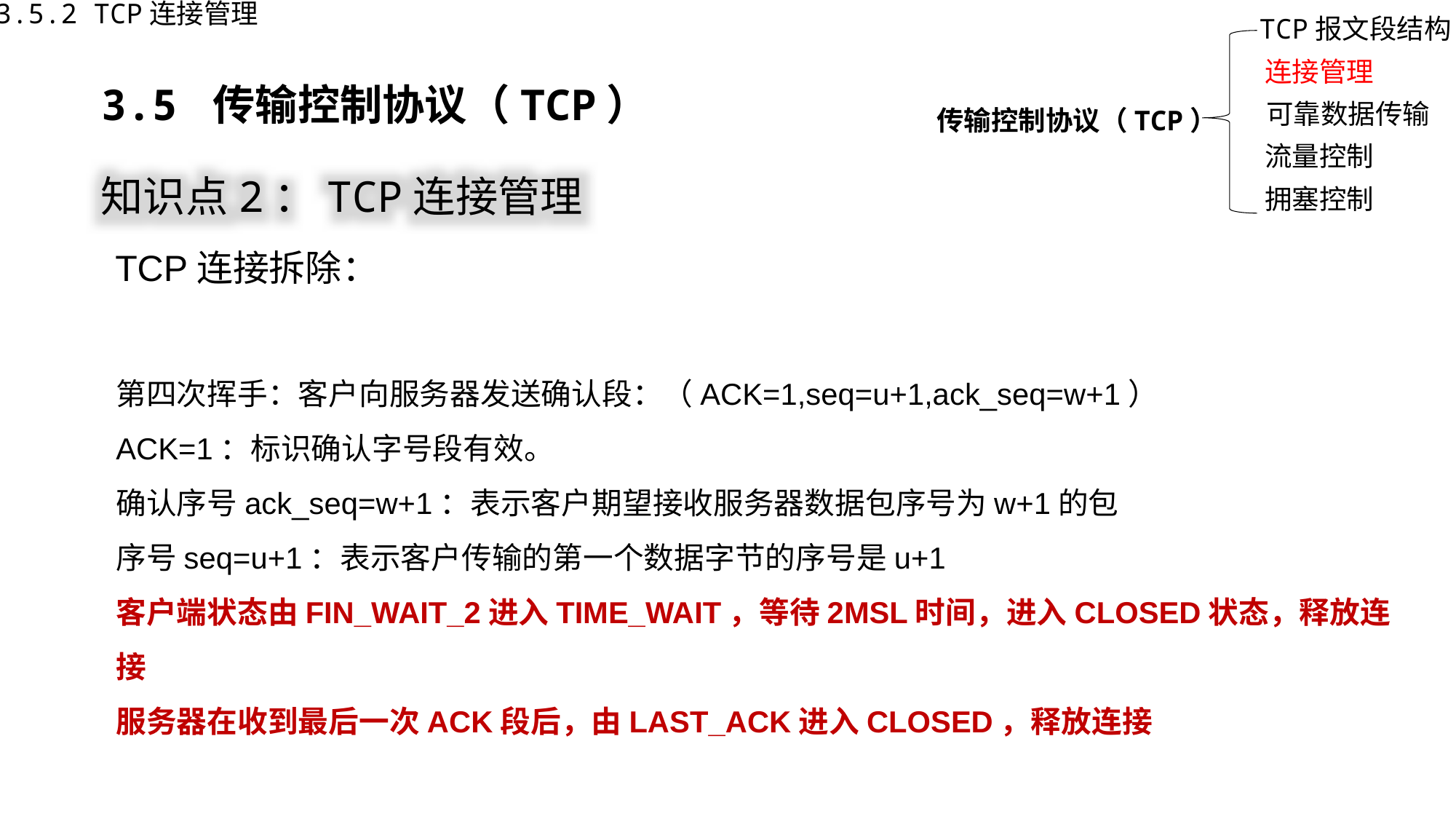

3.5.2 TCP连接管理
TCP报文段结构

连接管理
传输控制协议（TCP）
可靠数据传输
流量控制
拥塞控制
3.5 传输控制协议（TCP）
知识点2：TCP连接管理
TCP连接拆除：
第四次挥手：客户向服务器发送确认段：（ACK=1,seq=u+1,ack_seq=w+1）
ACK=1：标识确认字号段有效。
确认序号ack_seq=w+1：表示客户期望接收服务器数据包序号为w+1的包
序号seq=u+1：表示客户传输的第一个数据字节的序号是u+1
客户端状态由FIN_WAIT_2进入TIME_WAIT，等待2MSL时间，进入CLOSED状态，释放连接
服务器在收到最后一次ACK段后，由LAST_ACK进入CLOSED，释放连接